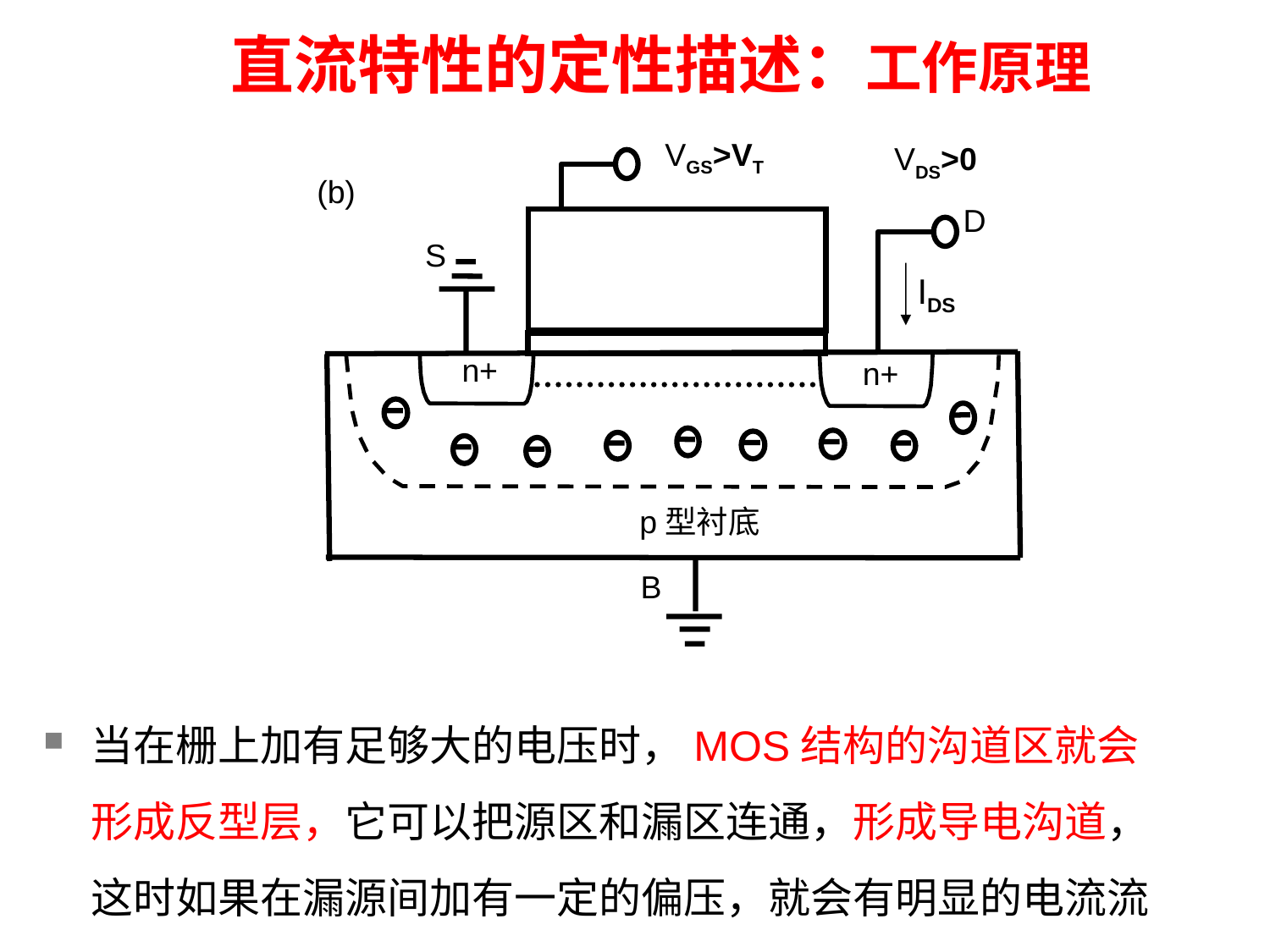

直流特性的定性描述：工作原理
VGS>VT
VDS>0

S

n+
n+

 p型衬底

B

(b)
D
IDS

当在栅上加有足够大的电压时，MOS结构的沟道区就会形成反型层，它可以把源区和漏区连通，形成导电沟道，这时如果在漏源间加有一定的偏压，就会有明显的电流流过。